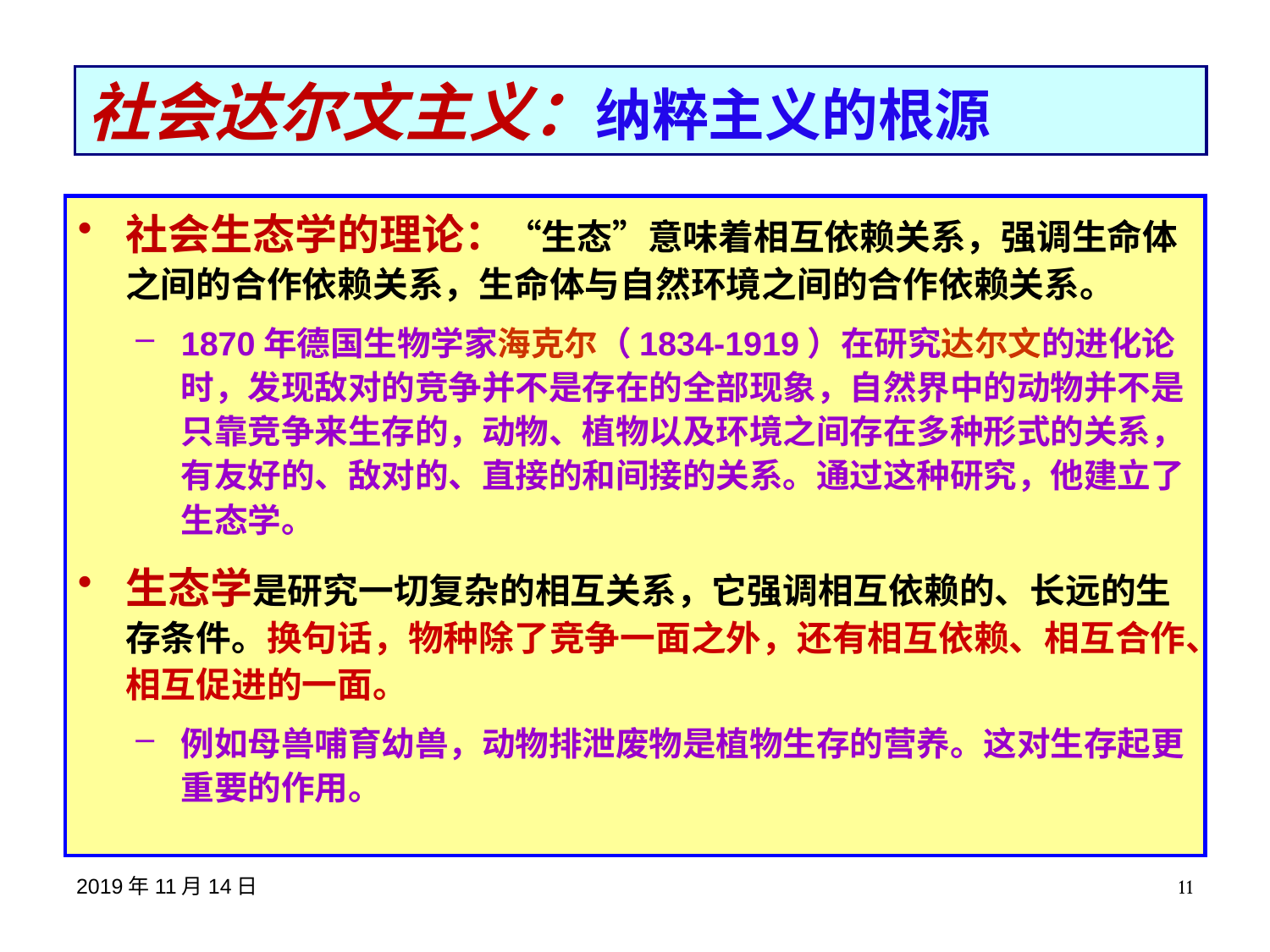

社会达尔文主义：纳粹主义的根源
社会生态学的理论：“生态”意味着相互依赖关系，强调生命体之间的合作依赖关系，生命体与自然环境之间的合作依赖关系。
1870年德国生物学家海克尔（1834-1919）在研究达尔文的进化论时，发现敌对的竞争并不是存在的全部现象，自然界中的动物并不是只靠竞争来生存的，动物、植物以及环境之间存在多种形式的关系，有友好的、敌对的、直接的和间接的关系。通过这种研究，他建立了生态学。
生态学是研究一切复杂的相互关系，它强调相互依赖的、长远的生存条件。换句话，物种除了竞争一面之外，还有相互依赖、相互合作、相互促进的一面。
例如母兽哺育幼兽，动物排泄废物是植物生存的营养。这对生存起更重要的作用。
2019年11月14日
11